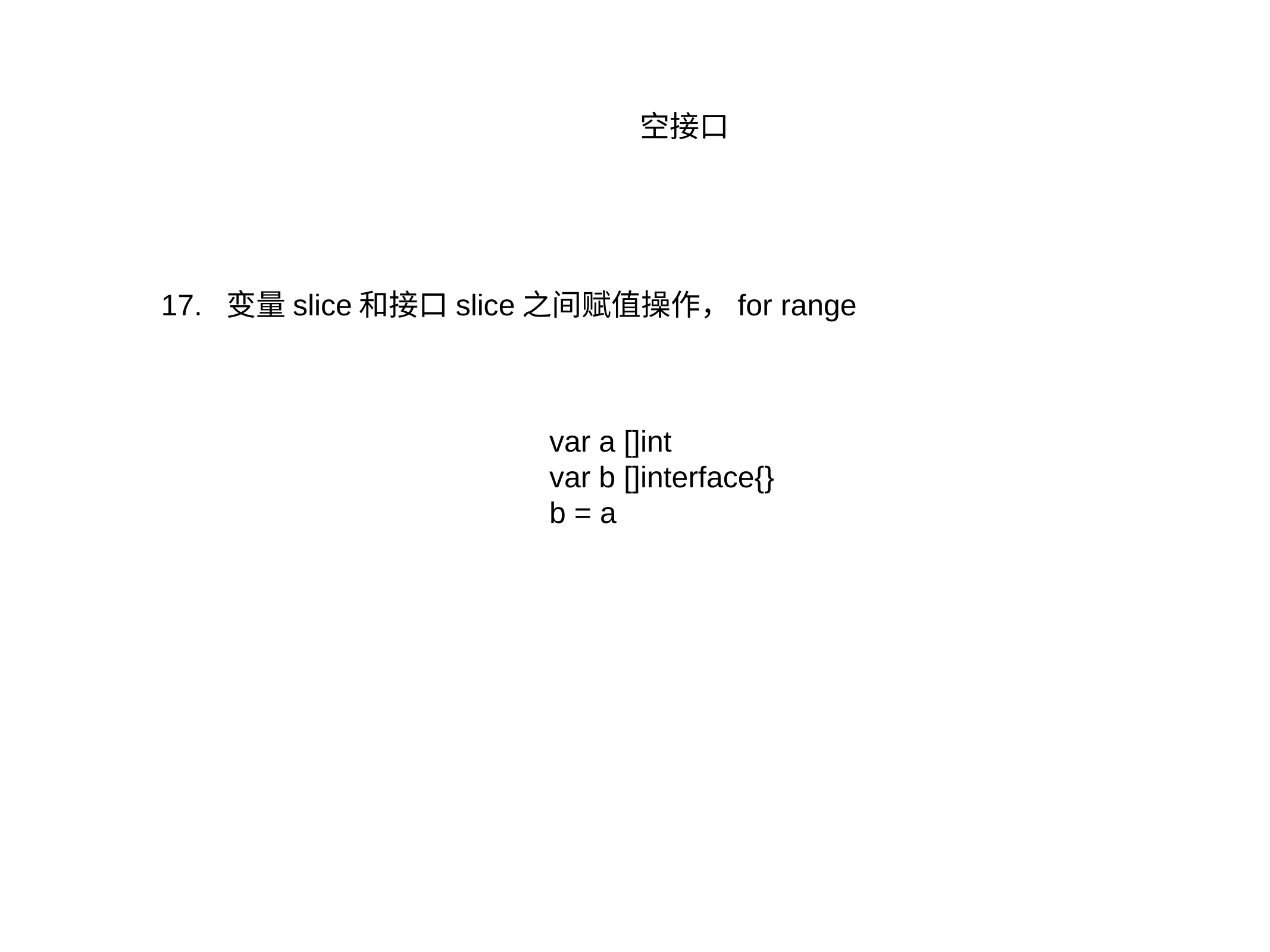

空接口
17.  变量slice和接口slice之间赋值操作，for range
var a []int
var b []interface{}
b = a